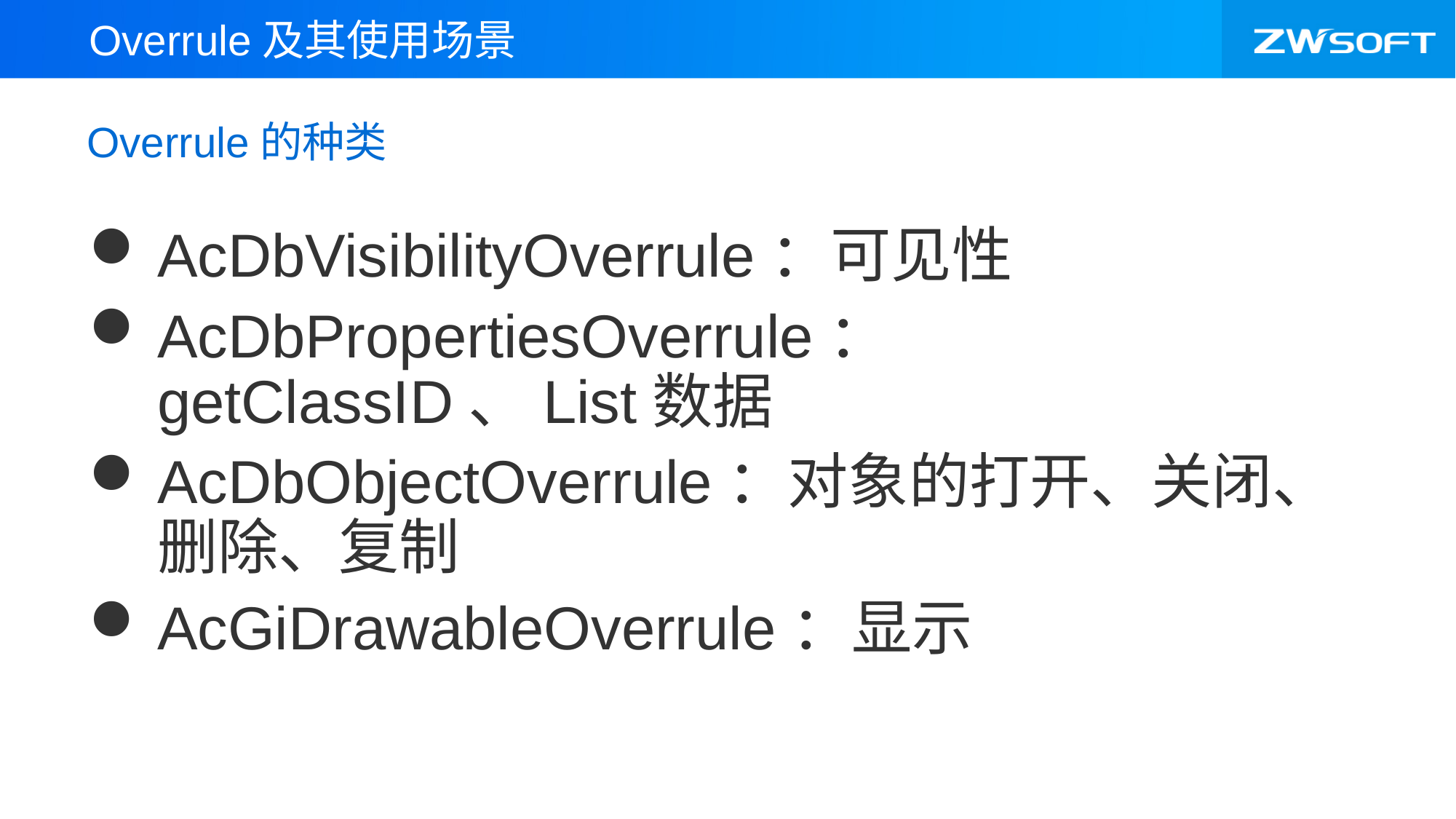

Overrule及其使用场景
# Overrule的种类
AcDbVisibilityOverrule：可见性
AcDbPropertiesOverrule：getClassID、List数据
AcDbObjectOverrule：对象的打开、关闭、删除、复制
AcGiDrawableOverrule：显示